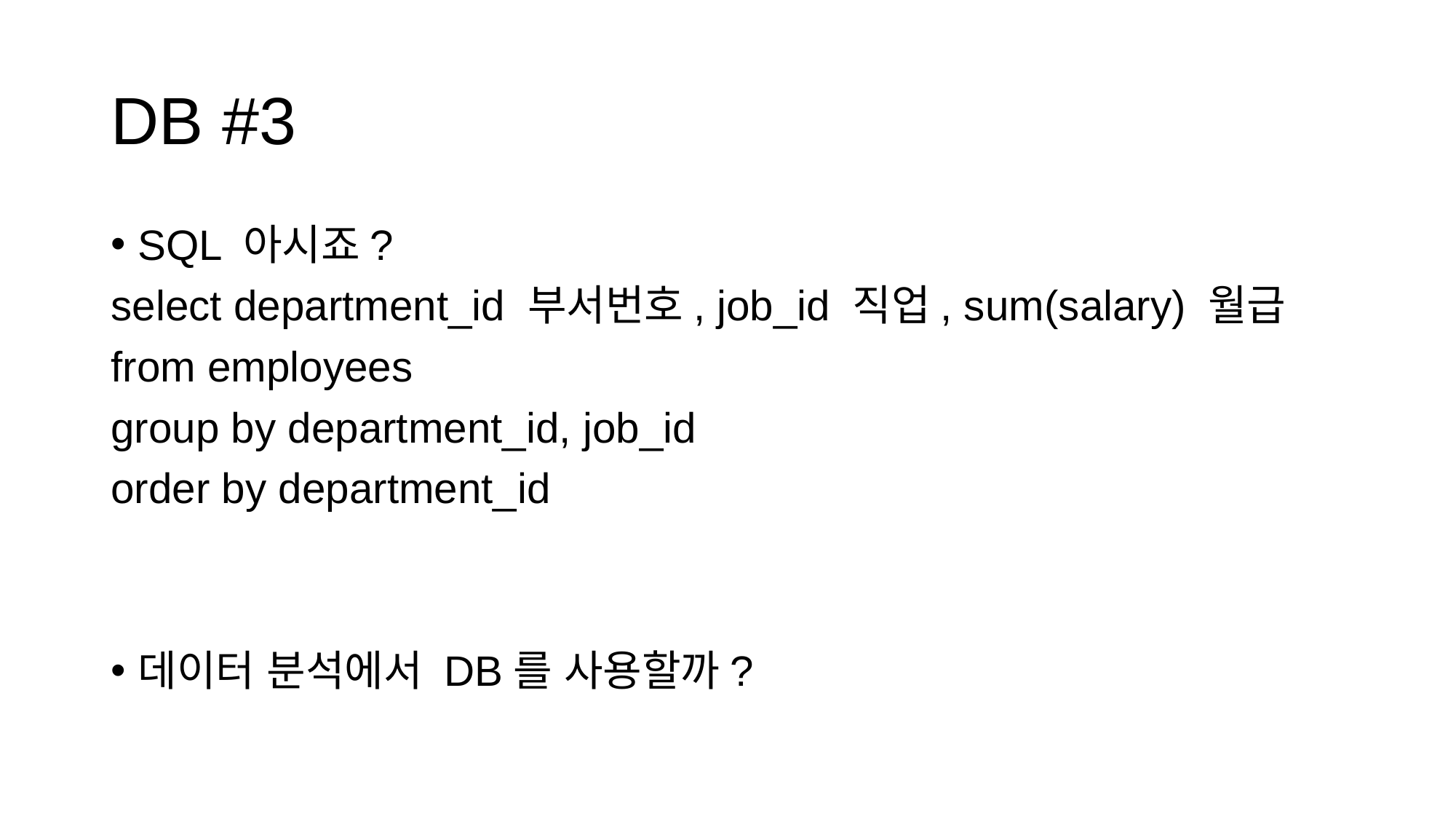

# DB #3
SQL 아시죠?
select department_id 부서번호, job_id 직업, sum(salary) 월급
from employees
group by department_id, job_id
order by department_id

데이터 분석에서 DB를 사용할까?